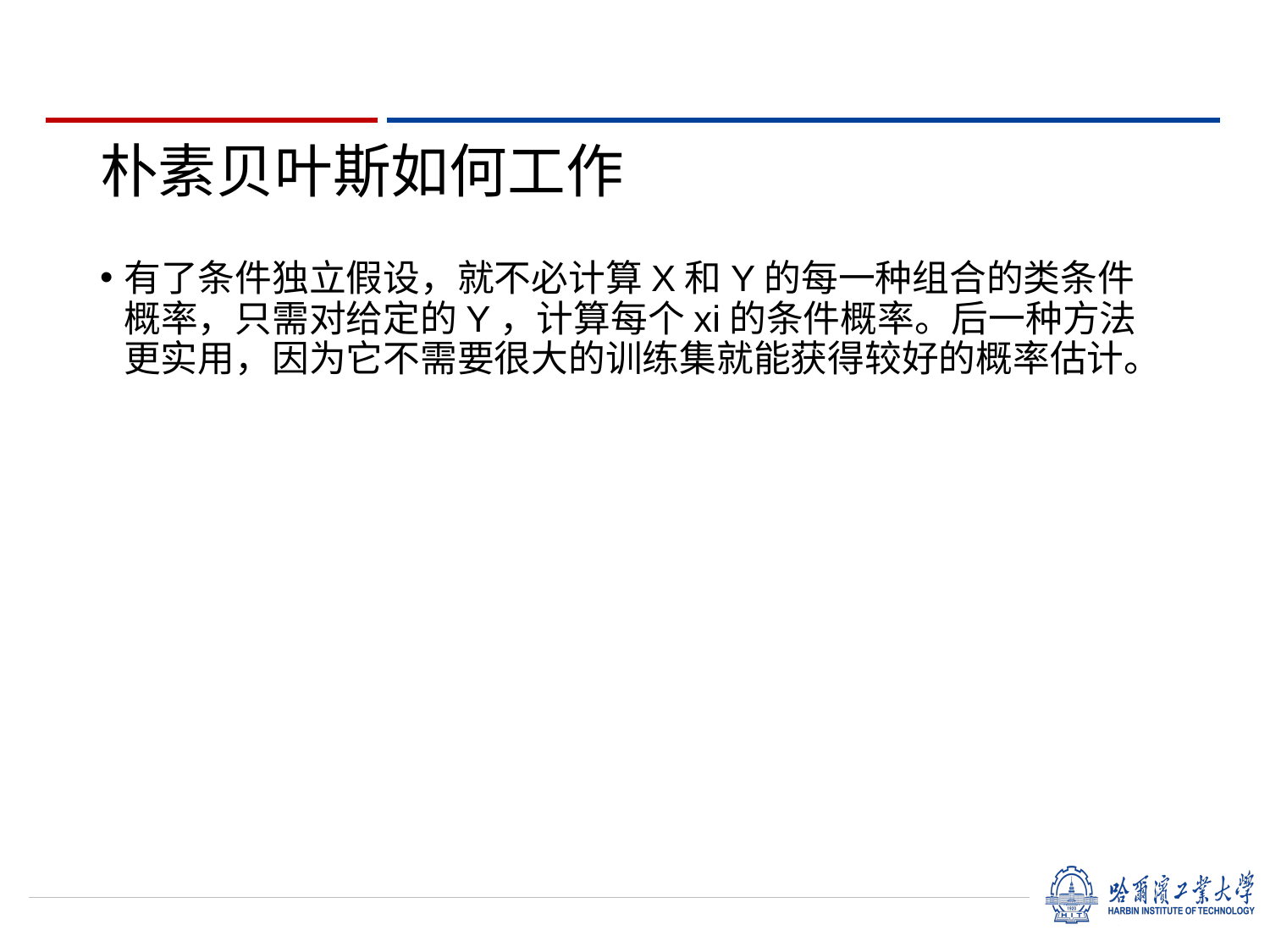

# 朴素贝叶斯如何工作
有了条件独立假设，就不必计算X和Y的每一种组合的类条件概率，只需对给定的Y，计算每个xi的条件概率。后一种方法更实用，因为它不需要很大的训练集就能获得较好的概率估计。